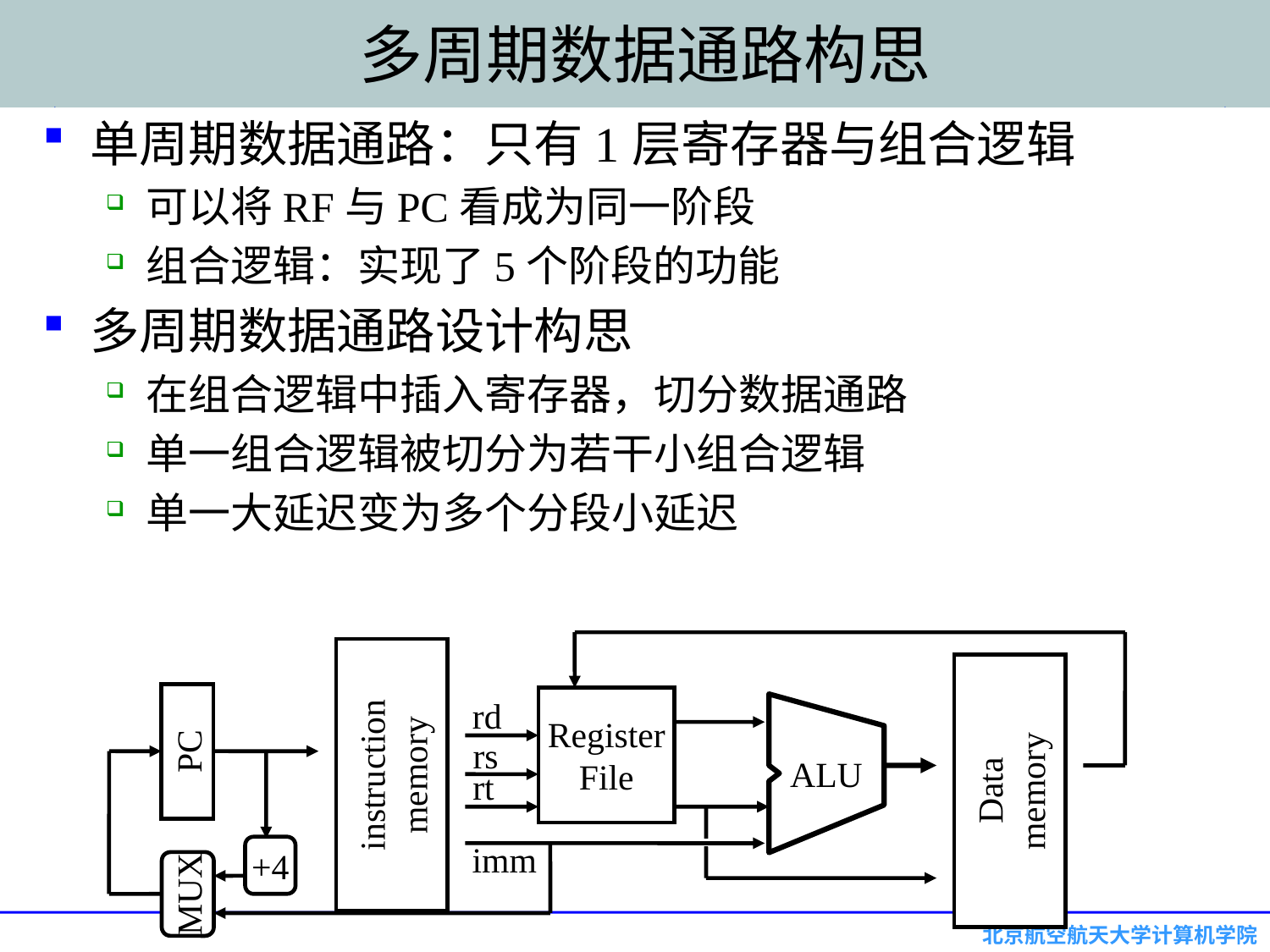

# 多周期数据通路构思
单周期数据通路：只有1层寄存器与组合逻辑
可以将RF与PC看成为同一阶段
组合逻辑：实现了5个阶段的功能
多周期数据通路设计构思
在组合逻辑中插入寄存器，切分数据通路
单一组合逻辑被切分为若干小组合逻辑
单一大延迟变为多个分段小延迟

Register
File
rd
ALU

instruction
memory

PC
rs

Data
memory

rt

+4
imm

MUX